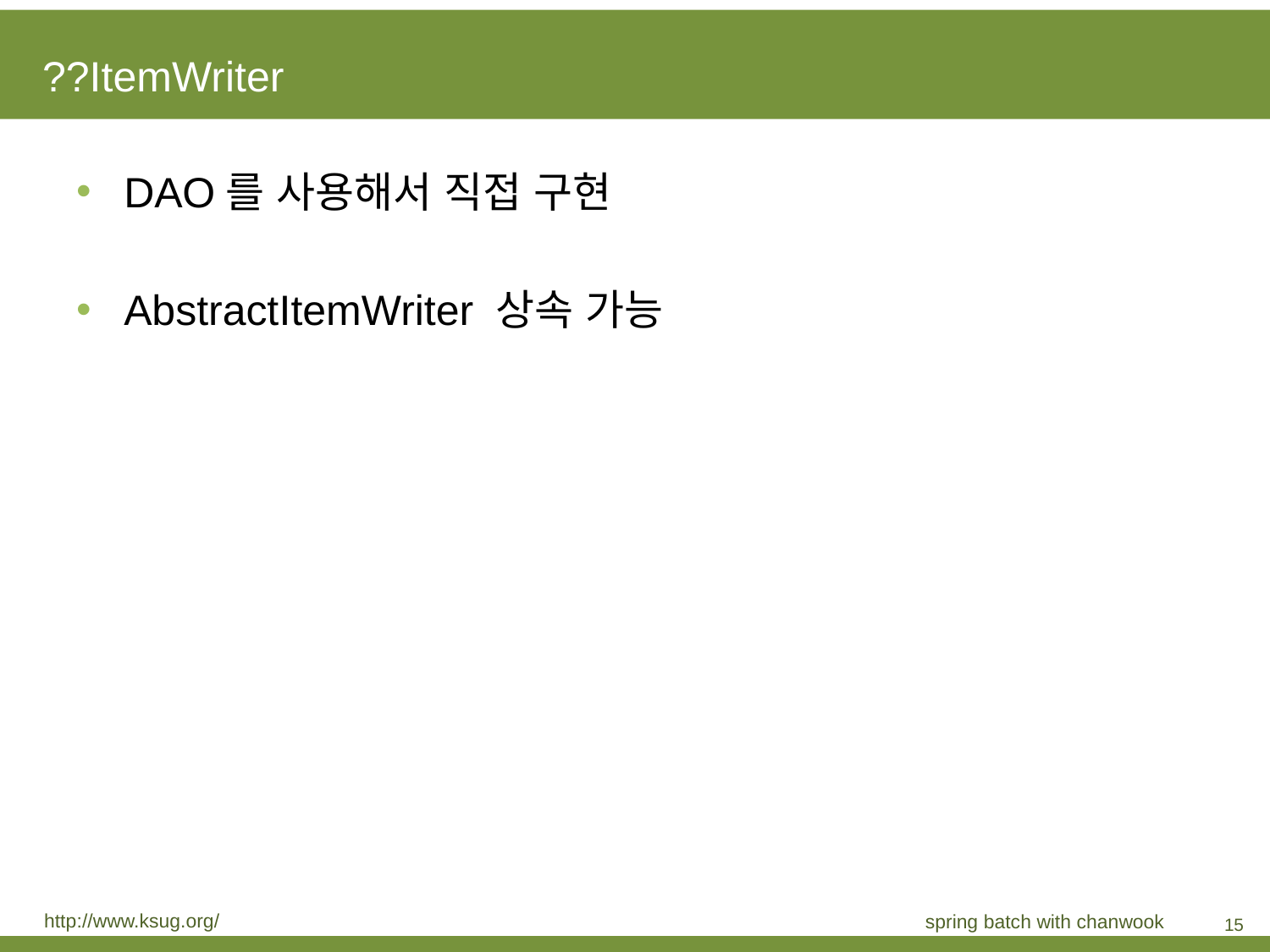

# ??ItemWriter
DAO를 사용해서 직접 구현

AbstractItemWriter 상속 가능
http://www.ksug.org/
spring batch with chanwook
15